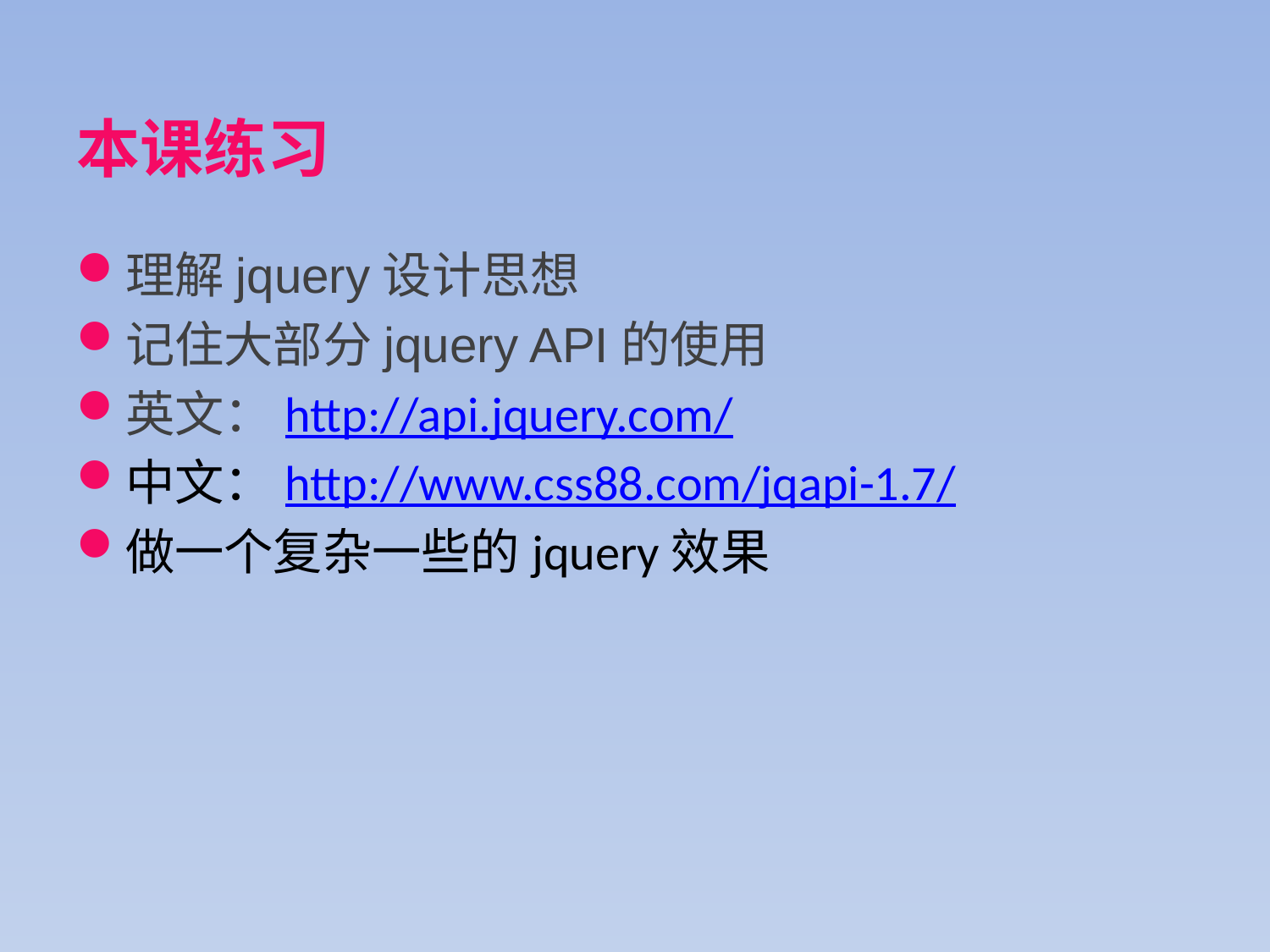

# 本课练习
理解jquery设计思想
记住大部分jquery API的使用
英文：http://api.jquery.com/
中文：http://www.css88.com/jqapi-1.7/
做一个复杂一些的jquery效果